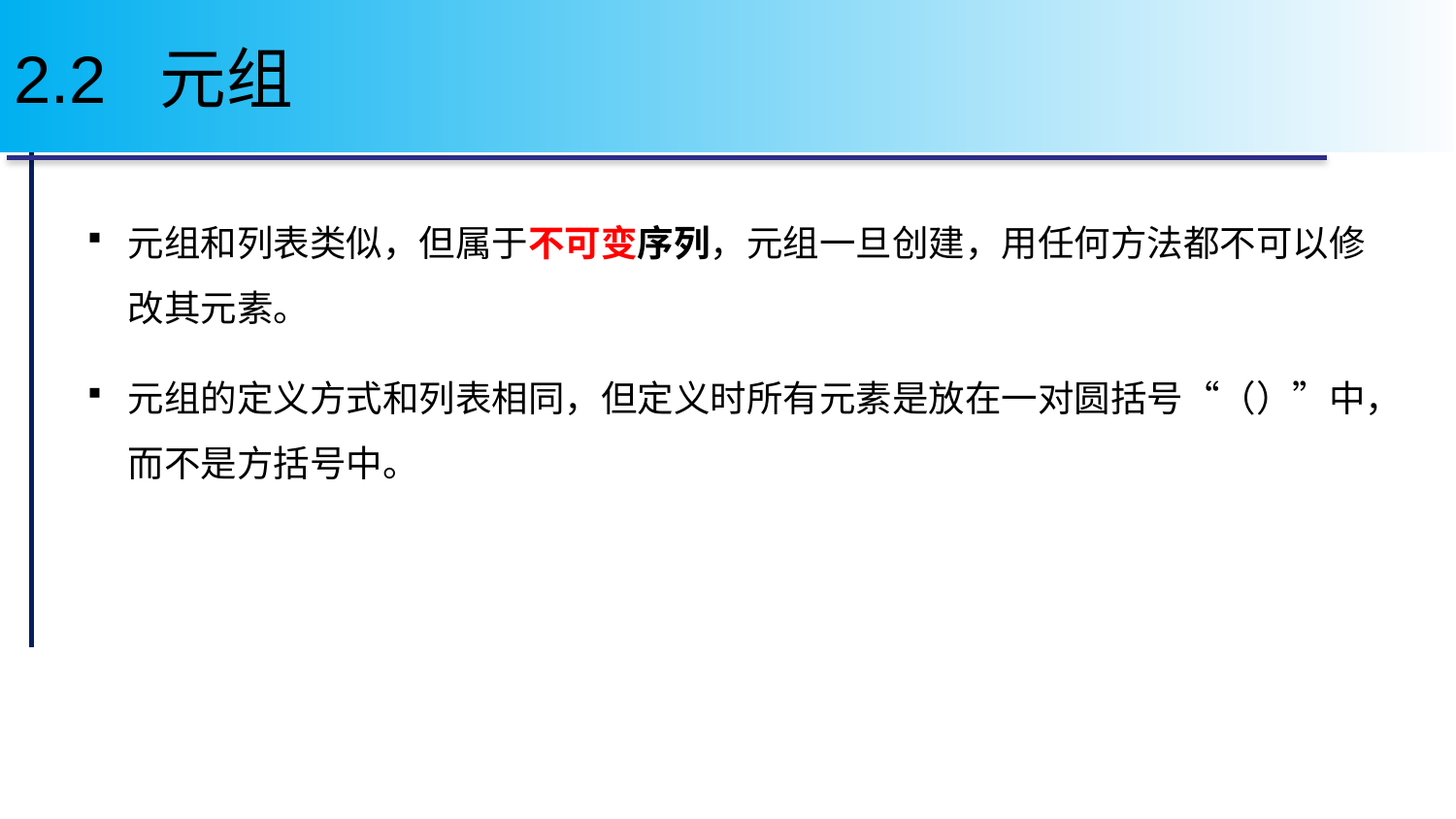

# 2.2  元组
元组和列表类似，但属于不可变序列，元组一旦创建，用任何方法都不可以修改其元素。
元组的定义方式和列表相同，但定义时所有元素是放在一对圆括号“（）”中，而不是方括号中。